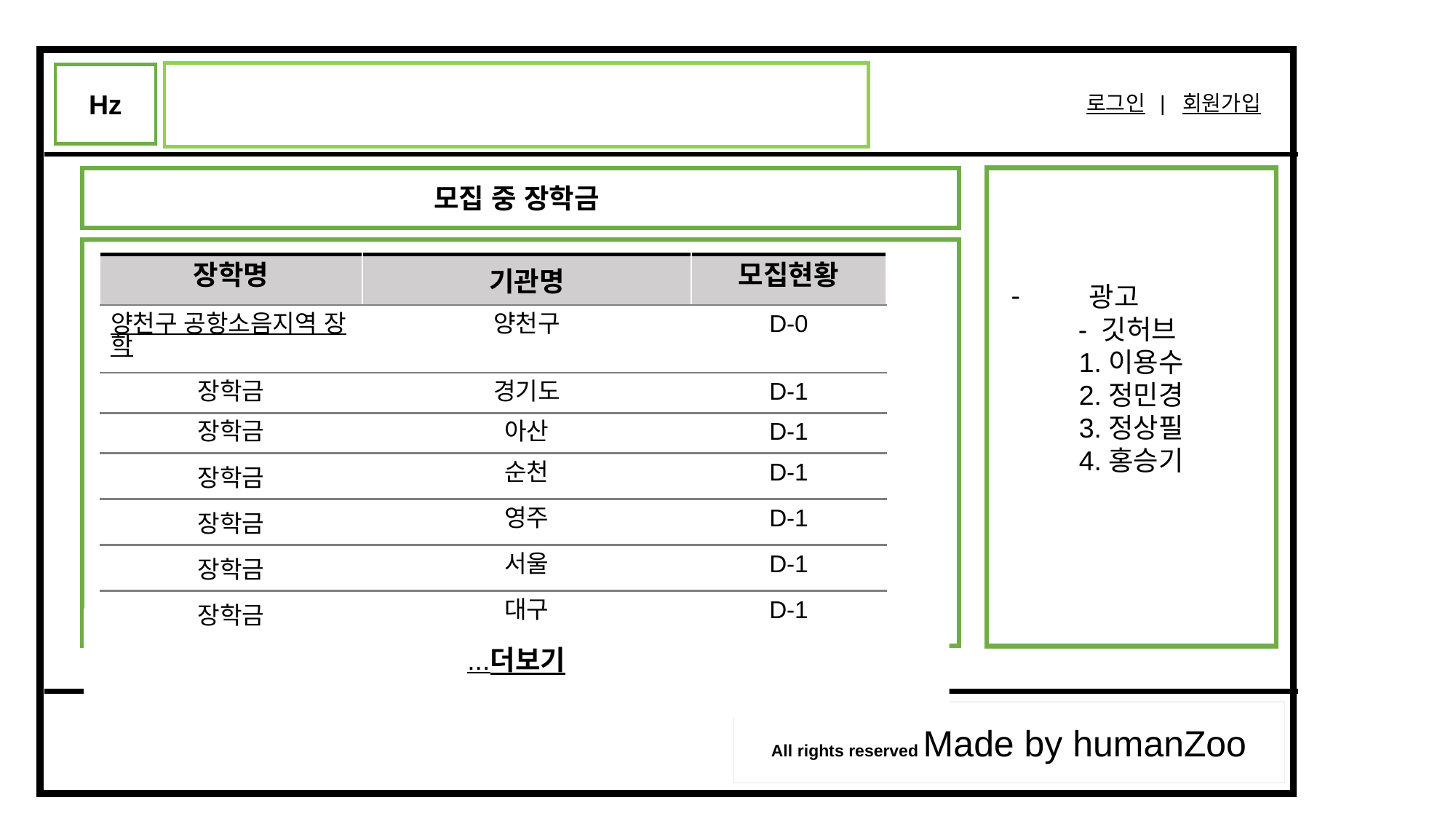

메인 페이지 ( 로그인 전 )

로그인  |  회원가입
Hz
    광고
- 깃허브
1.이용수
2.정민경
3.정상필
4.홍승기

모집 중 장학금

All rights reserved Made by humanZoo

| 장학명 | 기관명 | 모집현황 |
| --- | --- | --- |
| 양천구 공항소음지역 장학 | 양천구 | D-0 |
| 장학금 | 경기도 | D-1 |
| 장학금 | 아산 | D-1 |
| 장학금 | 순천 | D-1 |
| 장학금 | 영주 | D-1 |
| 장학금 | 서울 | D-1 |
| 장학금 | 대구 | D-1 |
...더보기